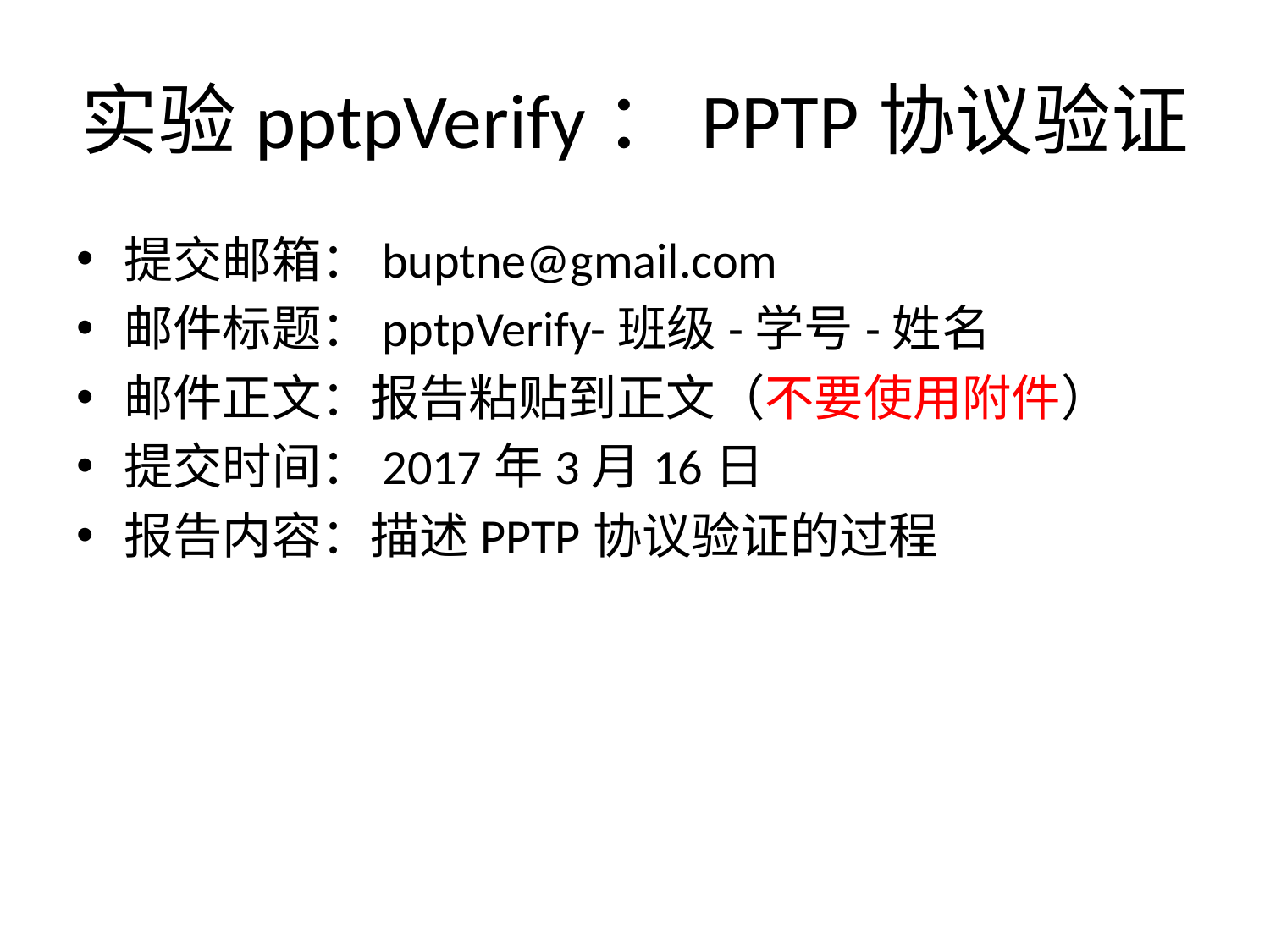

# 实验pptpVerify：PPTP协议验证
提交邮箱：buptne@gmail.com
邮件标题：pptpVerify-班级-学号-姓名
邮件正文：报告粘贴到正文（不要使用附件）
提交时间：2017年3月16日
报告内容：描述PPTP协议验证的过程